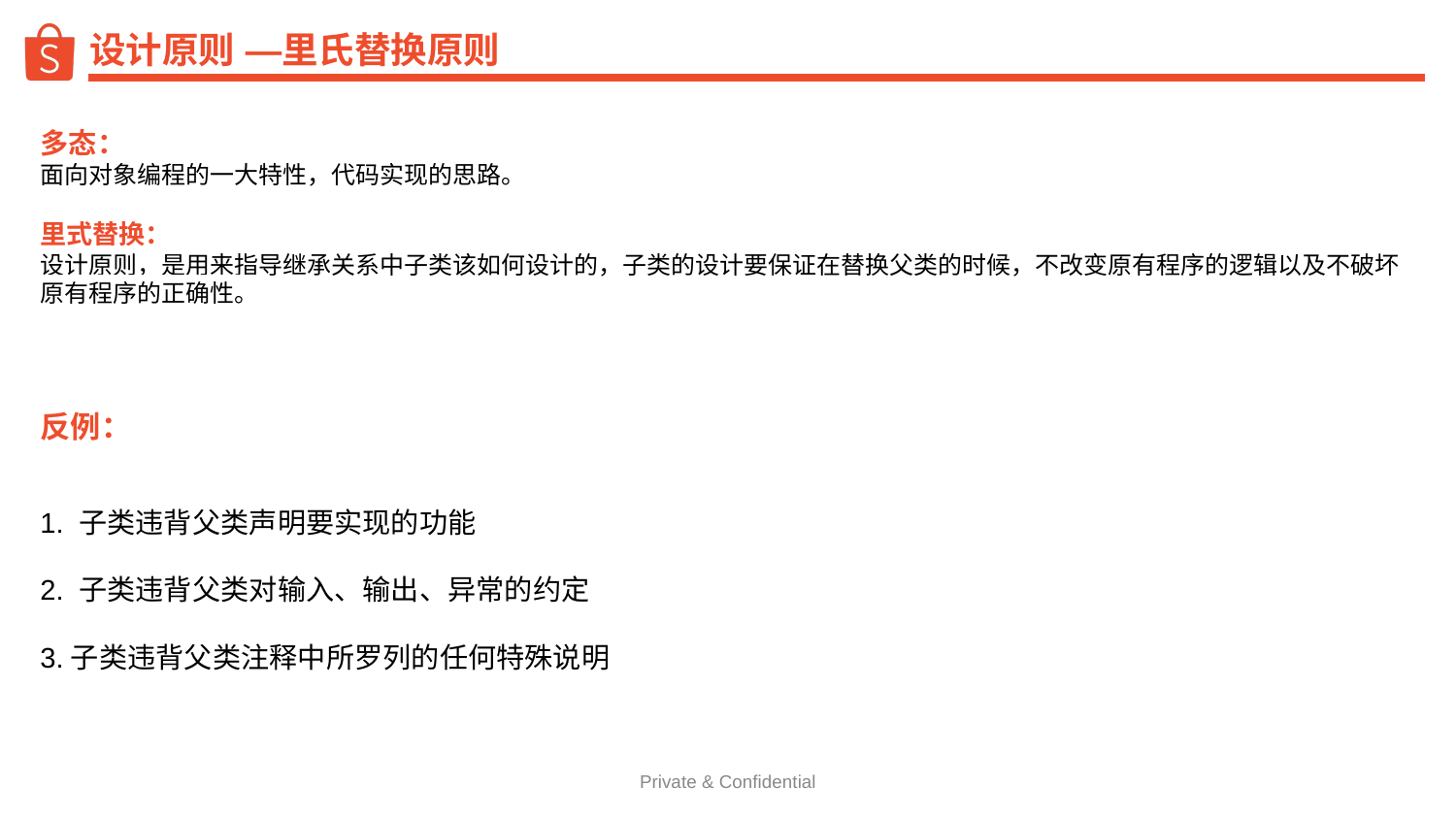

# 设计原则 —里氏替换原则
多态：
面向对象编程的一大特性，代码实现的思路。

里式替换：
设计原则，是用来指导继承关系中子类该如何设计的，子类的设计要保证在替换父类的时候，不改变原有程序的逻辑以及不破坏原有程序的正确性。
反例：
1. 子类违背父类声明要实现的功能

2. 子类违背父类对输入、输出、异常的约定

3.子类违背父类注释中所罗列的任何特殊说明